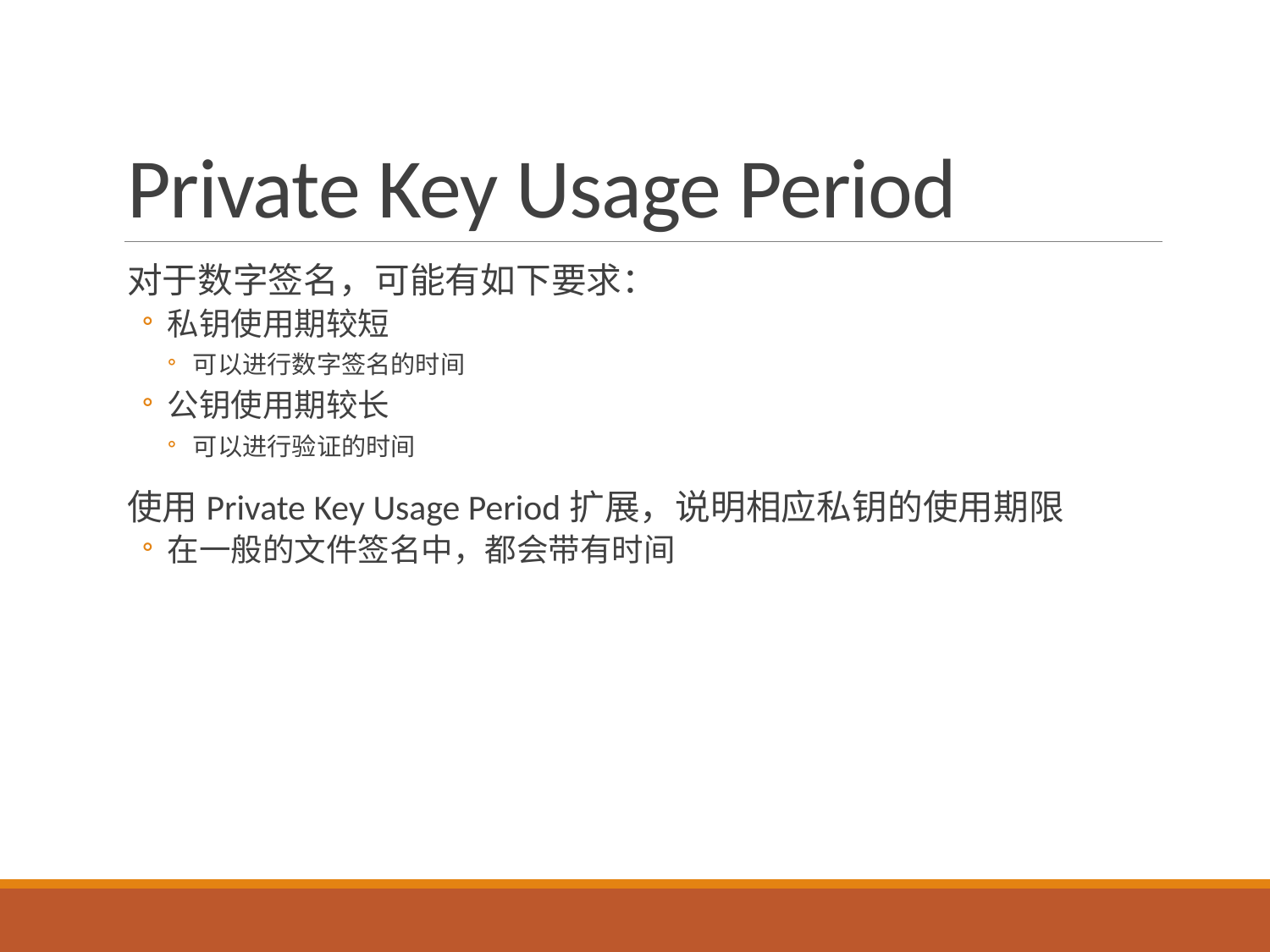

# Private Key Usage Period
对于数字签名，可能有如下要求：
私钥使用期较短
可以进行数字签名的时间
公钥使用期较长
可以进行验证的时间
使用Private Key Usage Period扩展，说明相应私钥的使用期限
在一般的文件签名中，都会带有时间
56